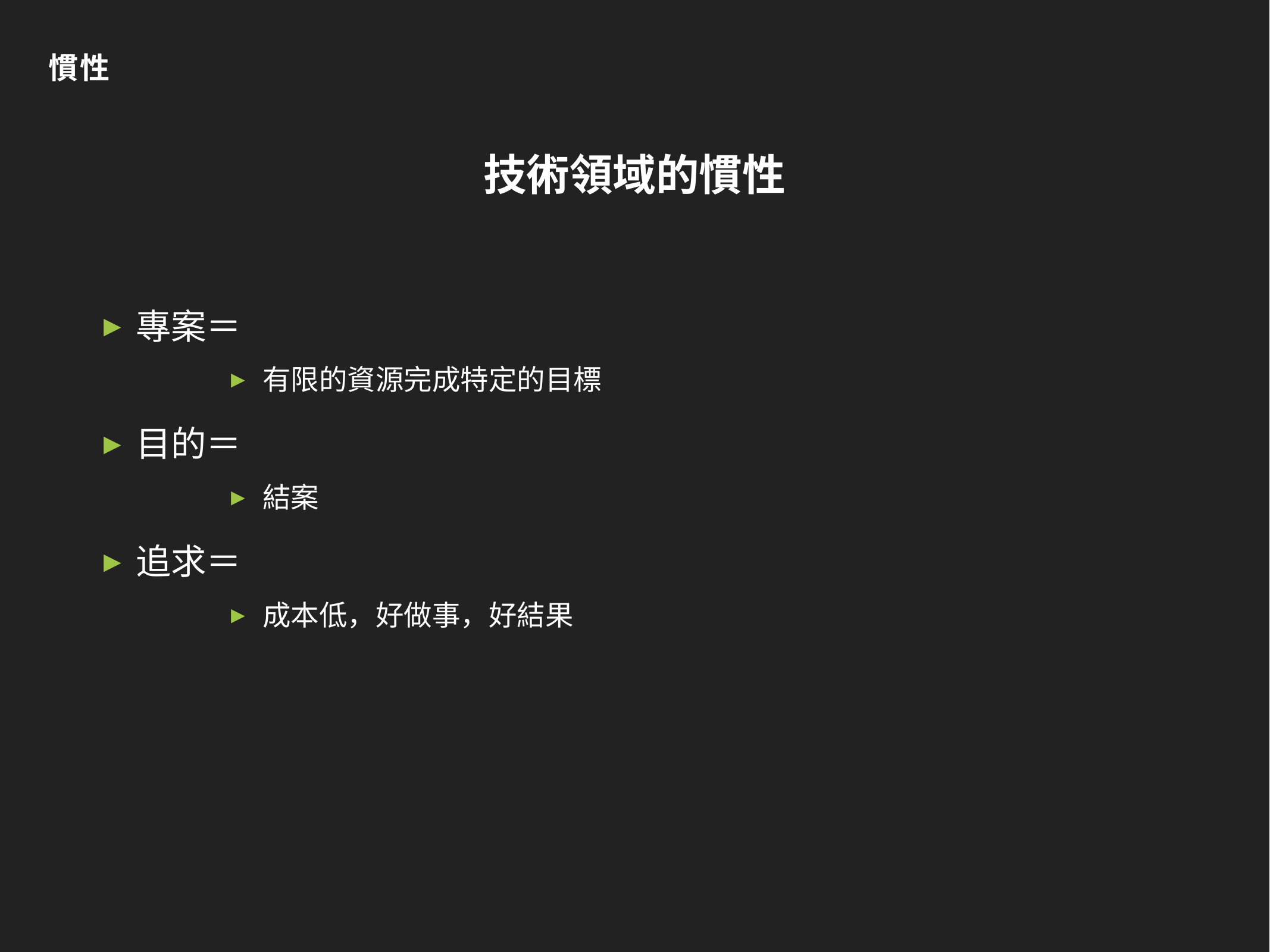

慣性
# 技術領域的慣性
專案＝
有限的資源完成特定的目標
目的＝
結案
追求＝
成本低，好做事，好結果